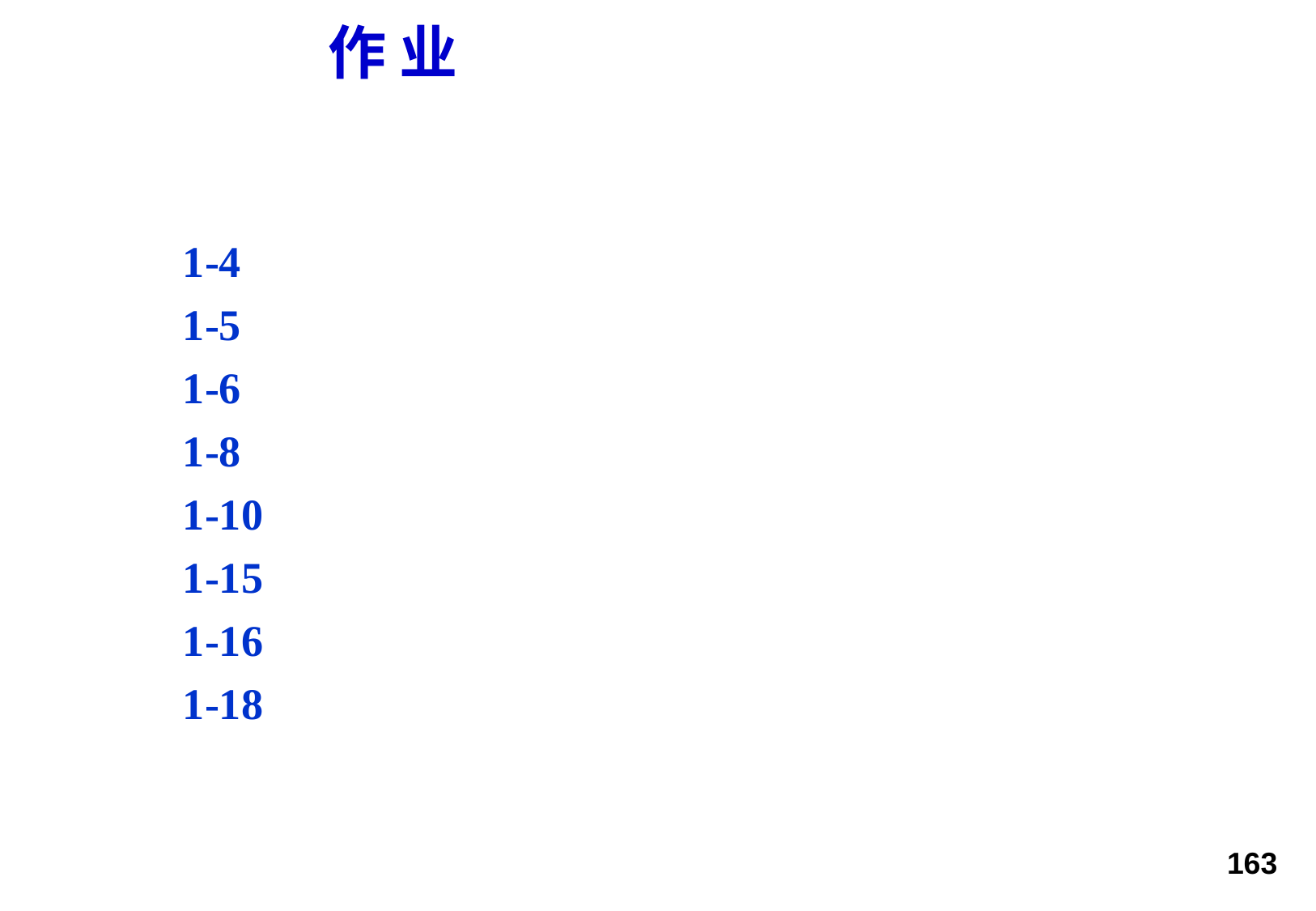

作 业
1-4
1-5
1-6
1-8
1-10
1-15
1-16
1-18